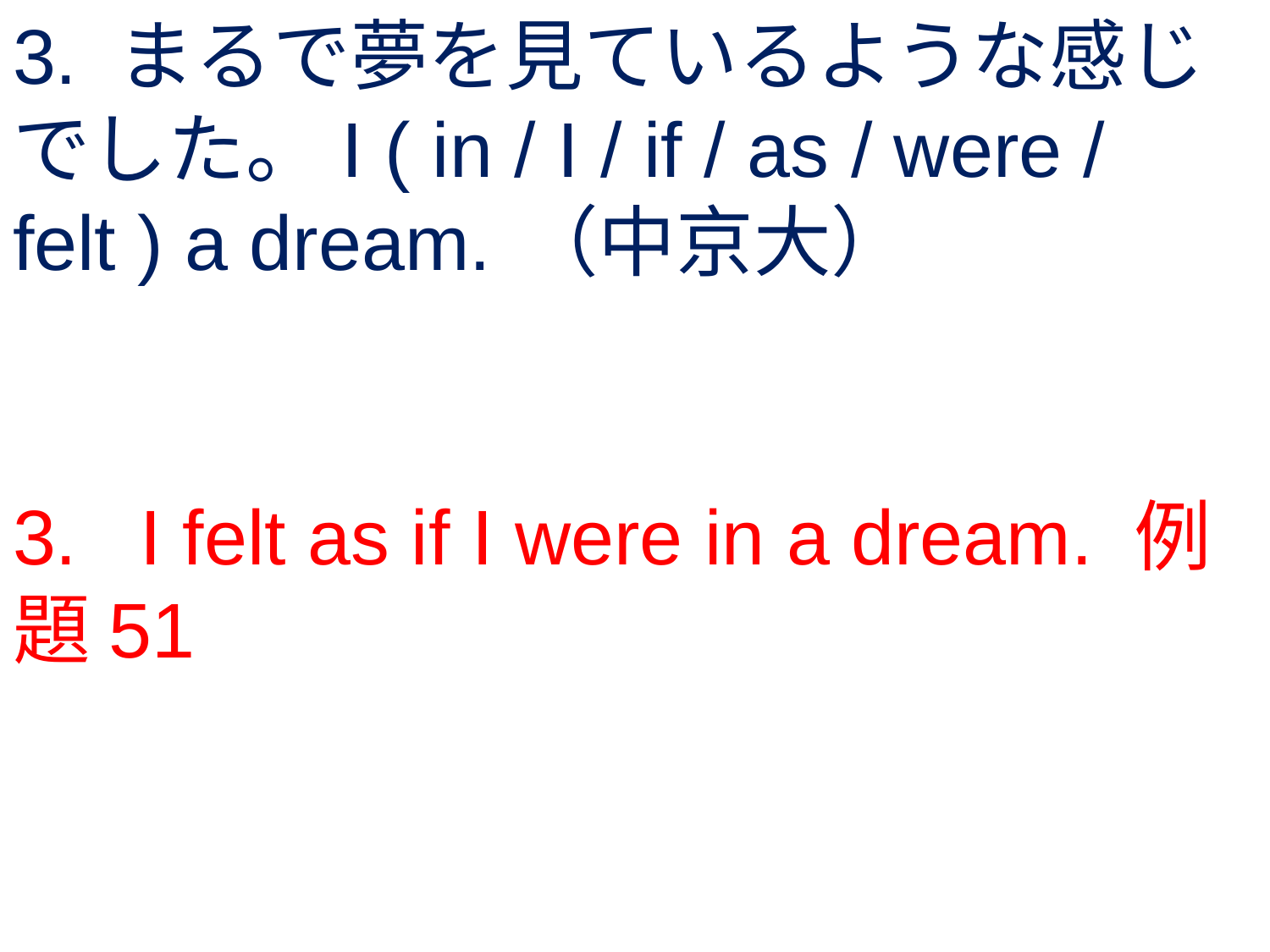

# 3. まるで夢を見ているような感じでした。I ( in / I / if / as / were / felt ) a dream.	（中京大）
3.	I felt as if I were in a dream. 例題51